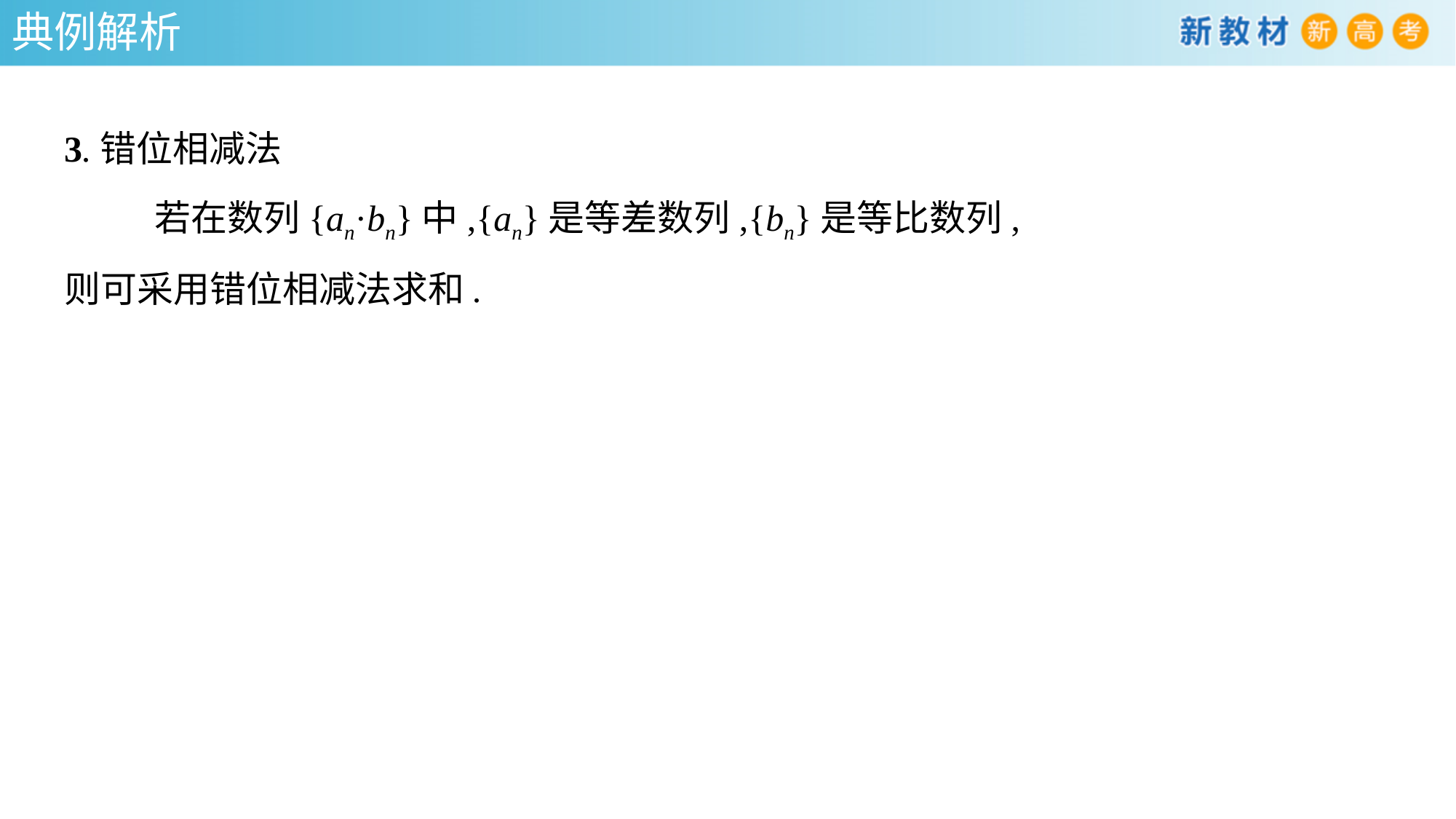

典例解析
3.错位相减法
        若在数列{an·bn}中,{an}是等差数列,{bn}是等比数列,
则可采用错位相减法求和.